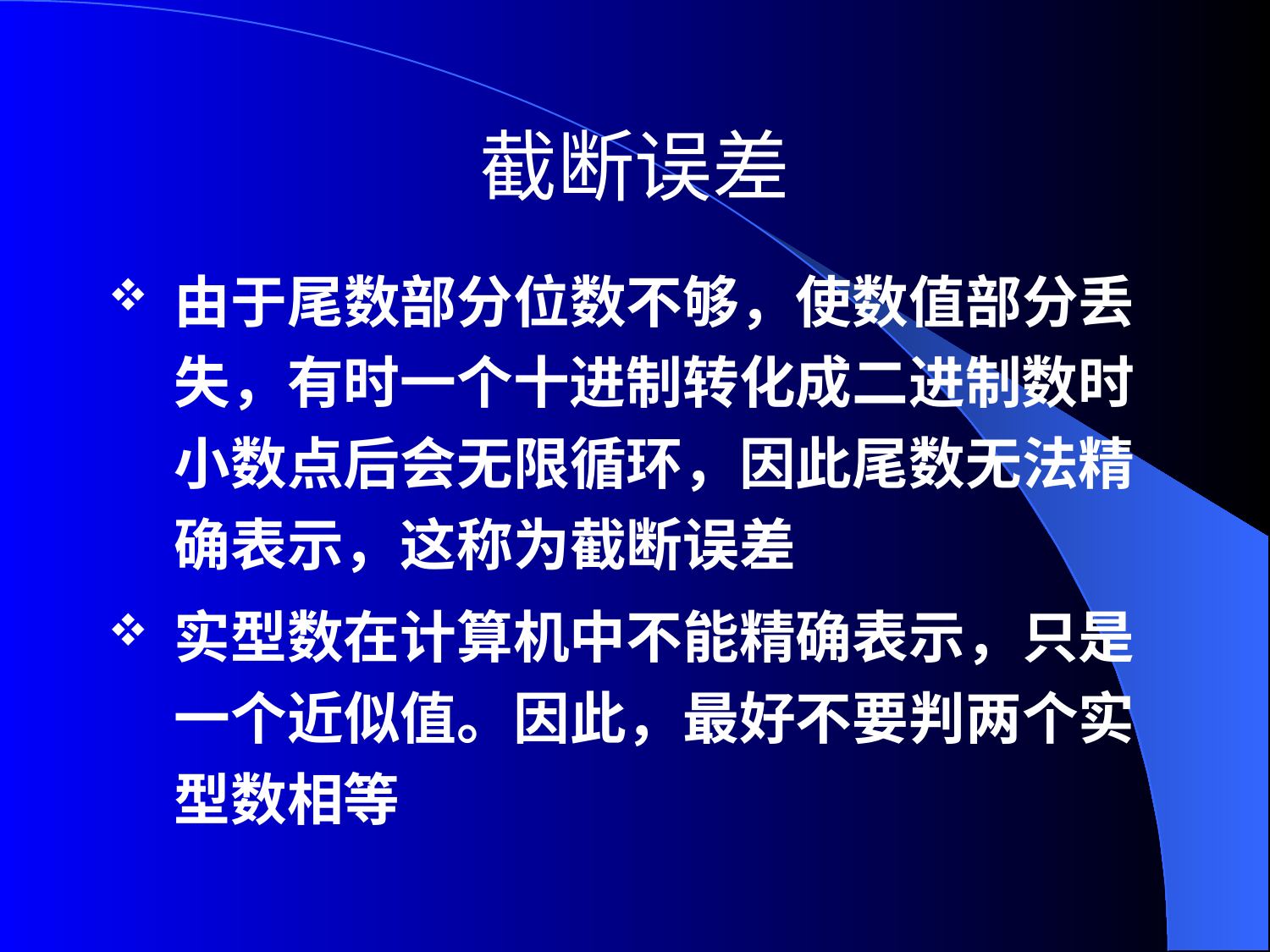

# 截断误差
由于尾数部分位数不够，使数值部分丢失，有时一个十进制转化成二进制数时小数点后会无限循环，因此尾数无法精确表示，这称为截断误差
实型数在计算机中不能精确表示，只是一个近似值。因此，最好不要判两个实型数相等